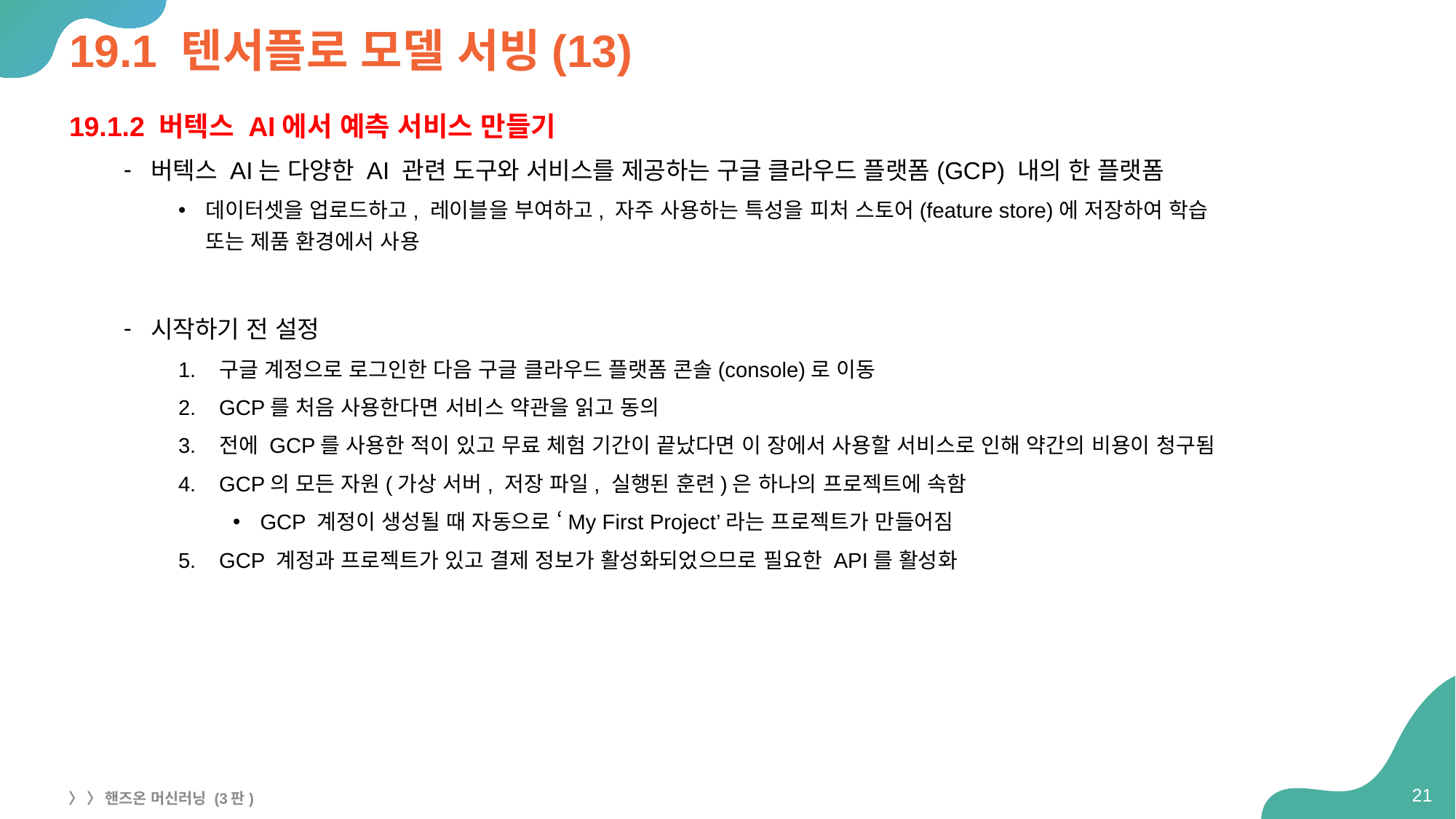

# 19.1 텐서플로 모델 서빙(13)
19.1.2 버텍스 AI에서 예측 서비스 만들기
버텍스 AI는 다양한 AI 관련 도구와 서비스를 제공하는 구글 클라우드 플랫폼(GCP) 내의 한 플랫폼
데이터셋을 업로드하고, 레이블을 부여하고, 자주 사용하는 특성을 피처 스토어(feature store)에 저장하여 학습
또는 제품 환경에서 사용

시작하기 전 설정
구글 계정으로 로그인한 다음 구글 클라우드 플랫폼 콘솔(console)로 이동
GCP를 처음 사용한다면 서비스 약관을 읽고 동의
전에 GCP를 사용한 적이 있고 무료 체험 기간이 끝났다면 이 장에서 사용할 서비스로 인해 약간의 비용이 청구됨
GCP의 모든 자원(가상 서버, 저장 파일, 실행된 훈련)은 하나의 프로젝트에 속함
GCP 계정이 생성될 때 자동으로 ‘My First Project’라는 프로젝트가 만들어짐
GCP 계정과 프로젝트가 있고 결제 정보가 활성화되었으므로 필요한 API를 활성화
21
〉 〉 핸즈온 머신러닝 (3판)